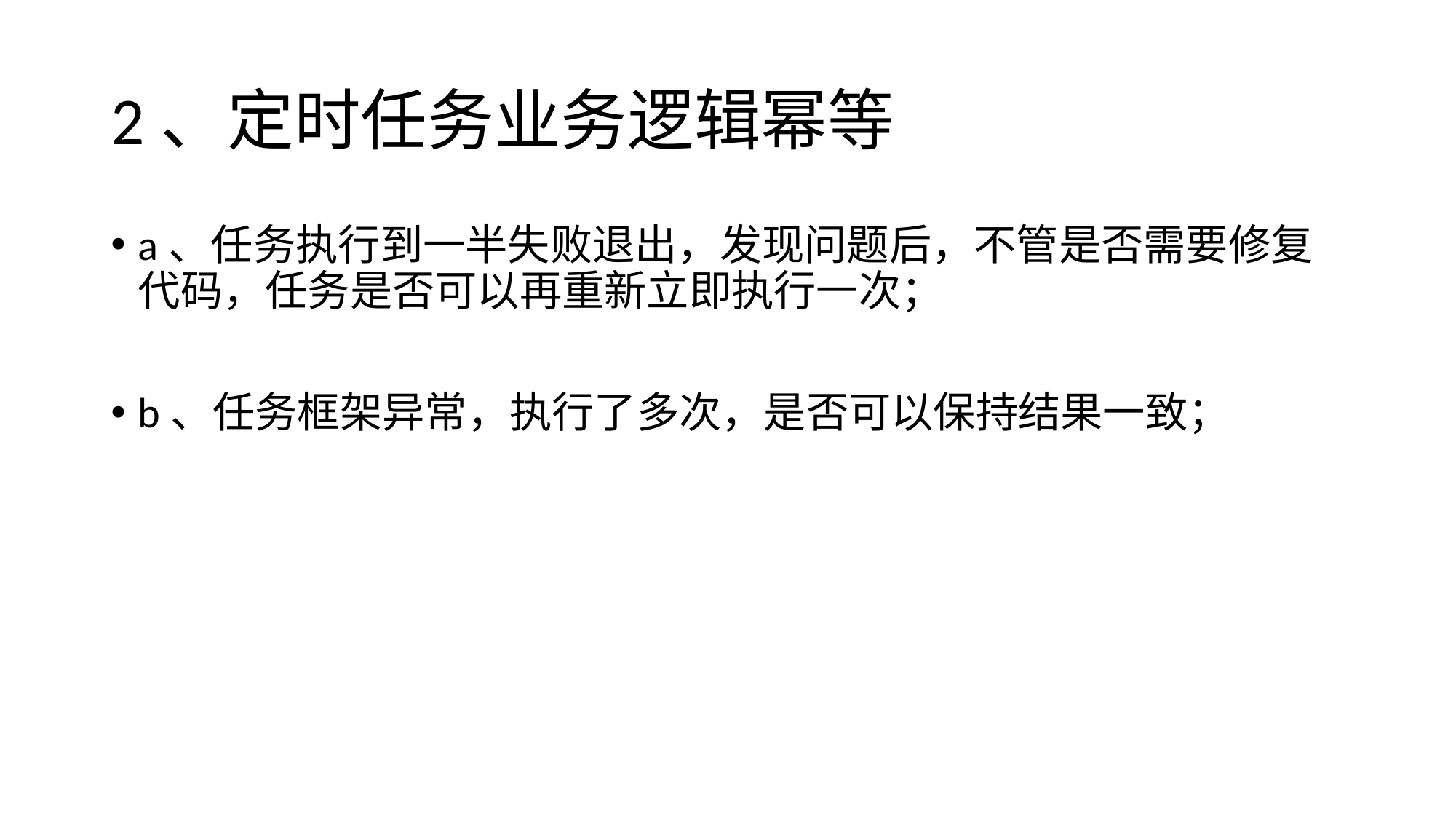

# 2、定时任务业务逻辑幂等
a、任务执行到一半失败退出，发现问题后，不管是否需要修复代码，任务是否可以再重新立即执行一次；

b、任务框架异常，执行了多次，是否可以保持结果一致；